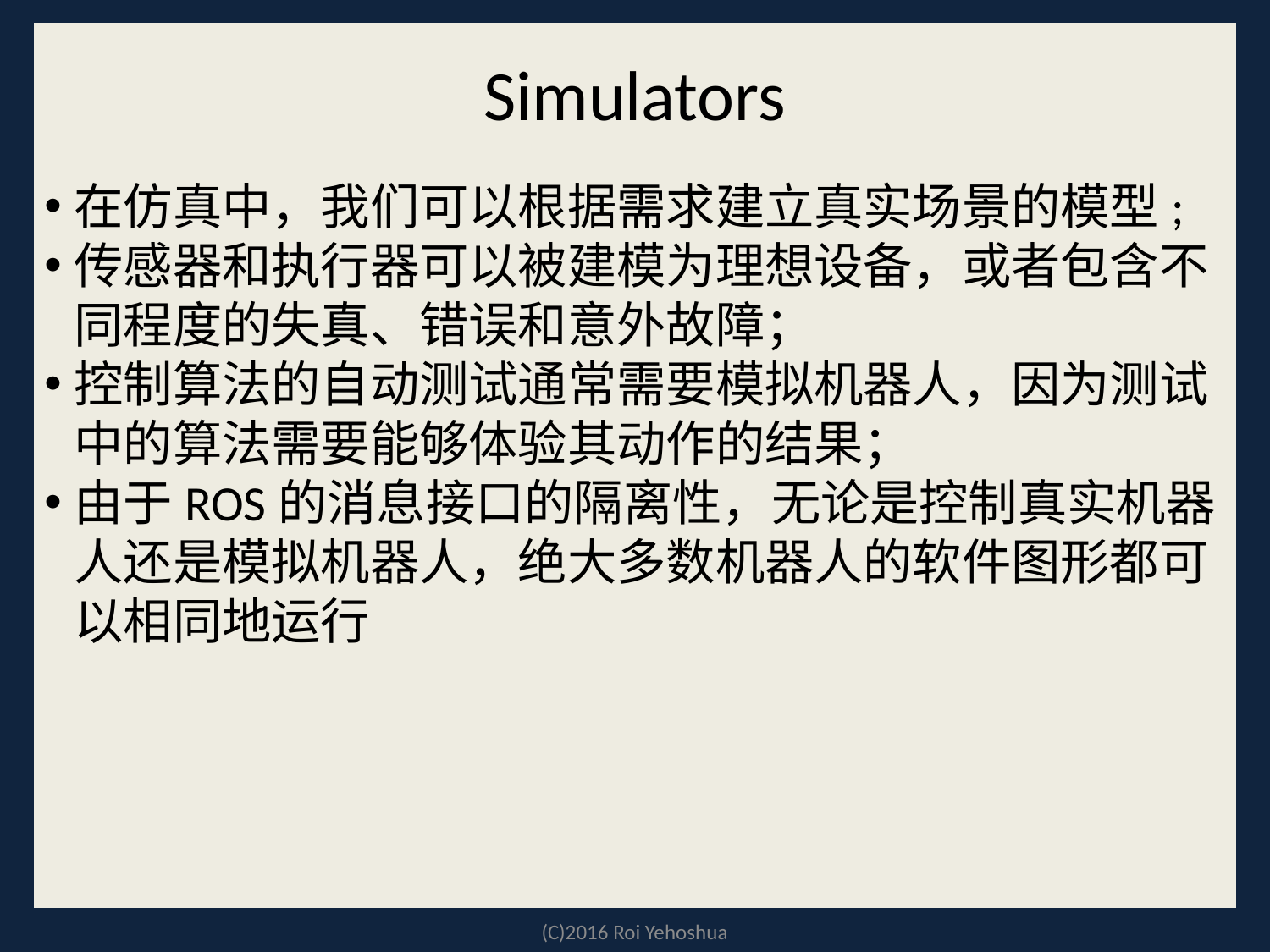

Simulators
在仿真中，我们可以根据需求建立真实场景的模型;
传感器和执行器可以被建模为理想设备，或者包含不同程度的失真、错误和意外故障；
控制算法的自动测试通常需要模拟机器人，因为测试中的算法需要能够体验其动作的结果；
由于ROS的消息接口的隔离性，无论是控制真实机器人还是模拟机器人，绝大多数机器人的软件图形都可以相同地运行
(C)2016 Roi Yehoshua